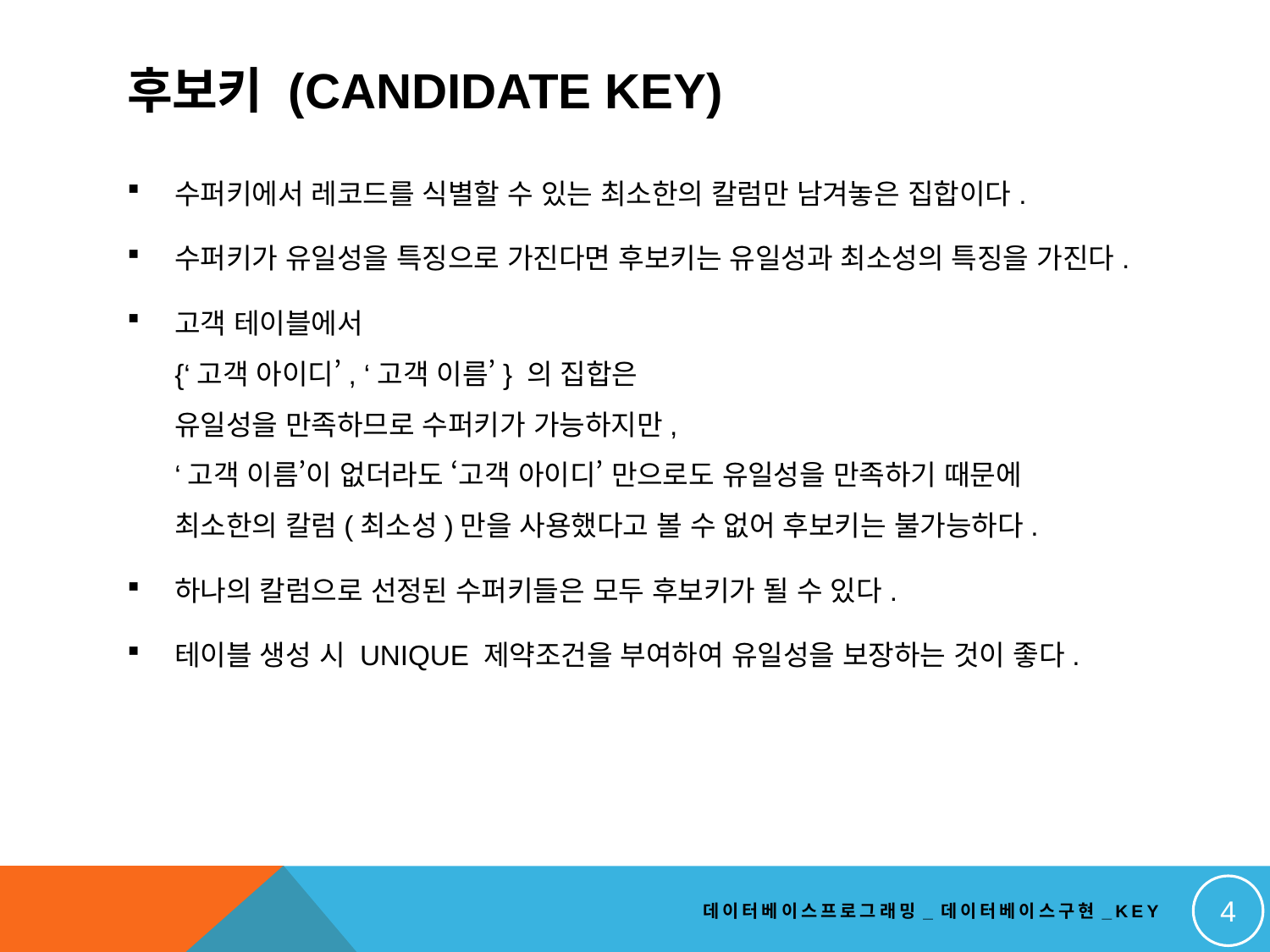

# 후보키 (candidate key)
수퍼키에서 레코드를 식별할 수 있는 최소한의 칼럼만 남겨놓은 집합이다.
수퍼키가 유일성을 특징으로 가진다면 후보키는 유일성과 최소성의 특징을 가진다.
고객 테이블에서
{‘고객 아이디’, ‘고객 이름’} 의 집합은
유일성을 만족하므로 수퍼키가 가능하지만,
‘고객 이름’이 없더라도 ‘고객 아이디’ 만으로도 유일성을 만족하기 때문에
최소한의 칼럼(최소성)만을 사용했다고 볼 수 없어 후보키는 불가능하다.
하나의 칼럼으로 선정된 수퍼키들은 모두 후보키가 될 수 있다.
테이블 생성 시 UNIQUE 제약조건을 부여하여 유일성을 보장하는 것이 좋다.
4
데이터베이스프로그래밍_데이터베이스구현_KEY